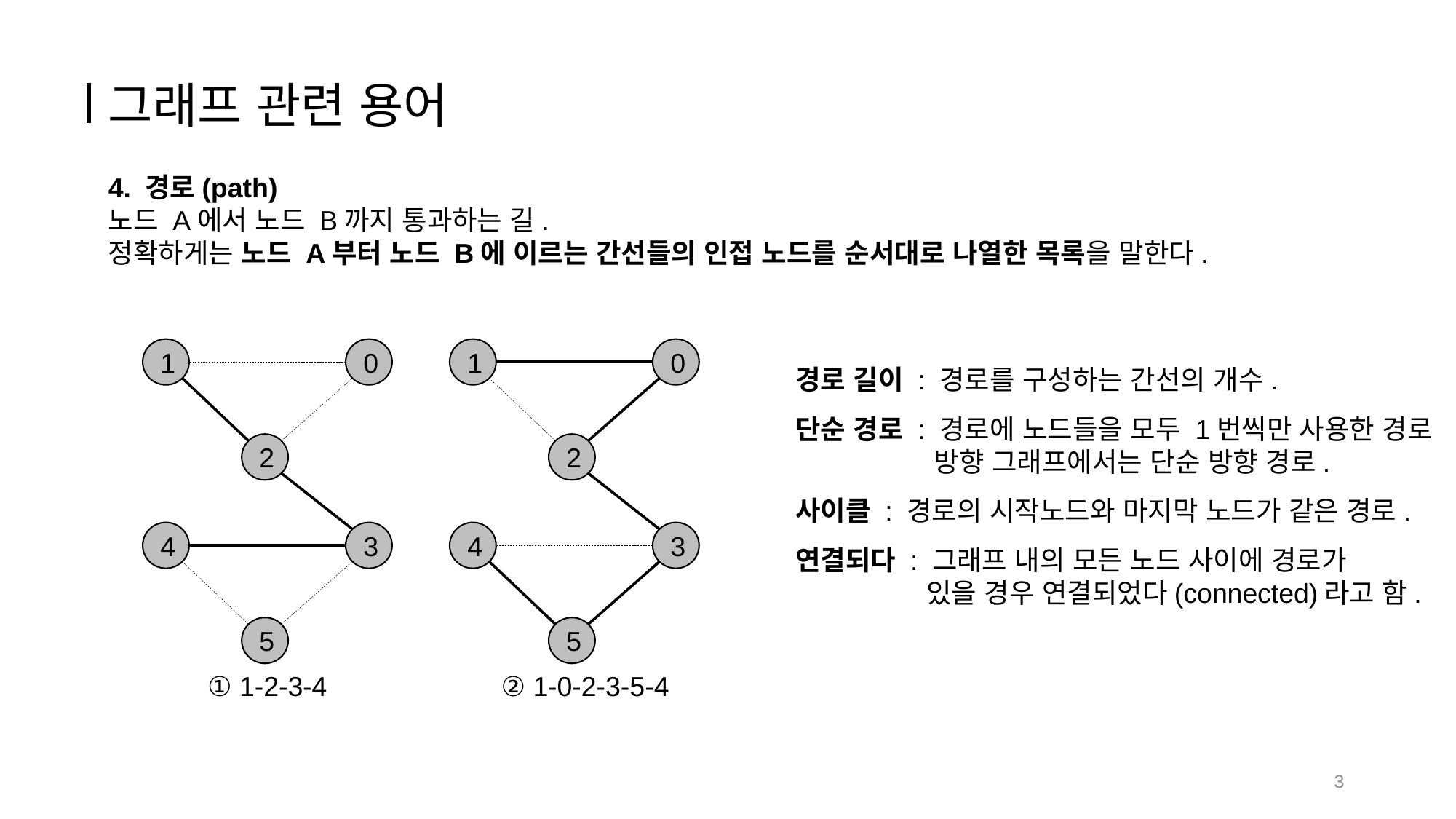

그래프 관련 용어
4. 경로(path)
노드 A에서 노드 B까지 통과하는 길.
정확하게는 노드 A부터 노드 B에 이르는 간선들의 인접 노드를 순서대로 나열한 목록을 말한다.
1
0

2
4
3
5
① 1-2-3-4
1
0

2
4
3
5
② 1-0-2-3-5-4
경로 길이 : 경로를 구성하는 간선의 개수.
단순 경로 : 경로에 노드들을 모두 1번씩만 사용한 경로
	   방향 그래프에서는 단순 방향 경로.
사이클 : 경로의 시작노드와 마지막 노드가 같은 경로.
연결되다 : 그래프 내의 모든 노드 사이에 경로가
	  있을 경우 연결되었다(connected)라고 함.
3